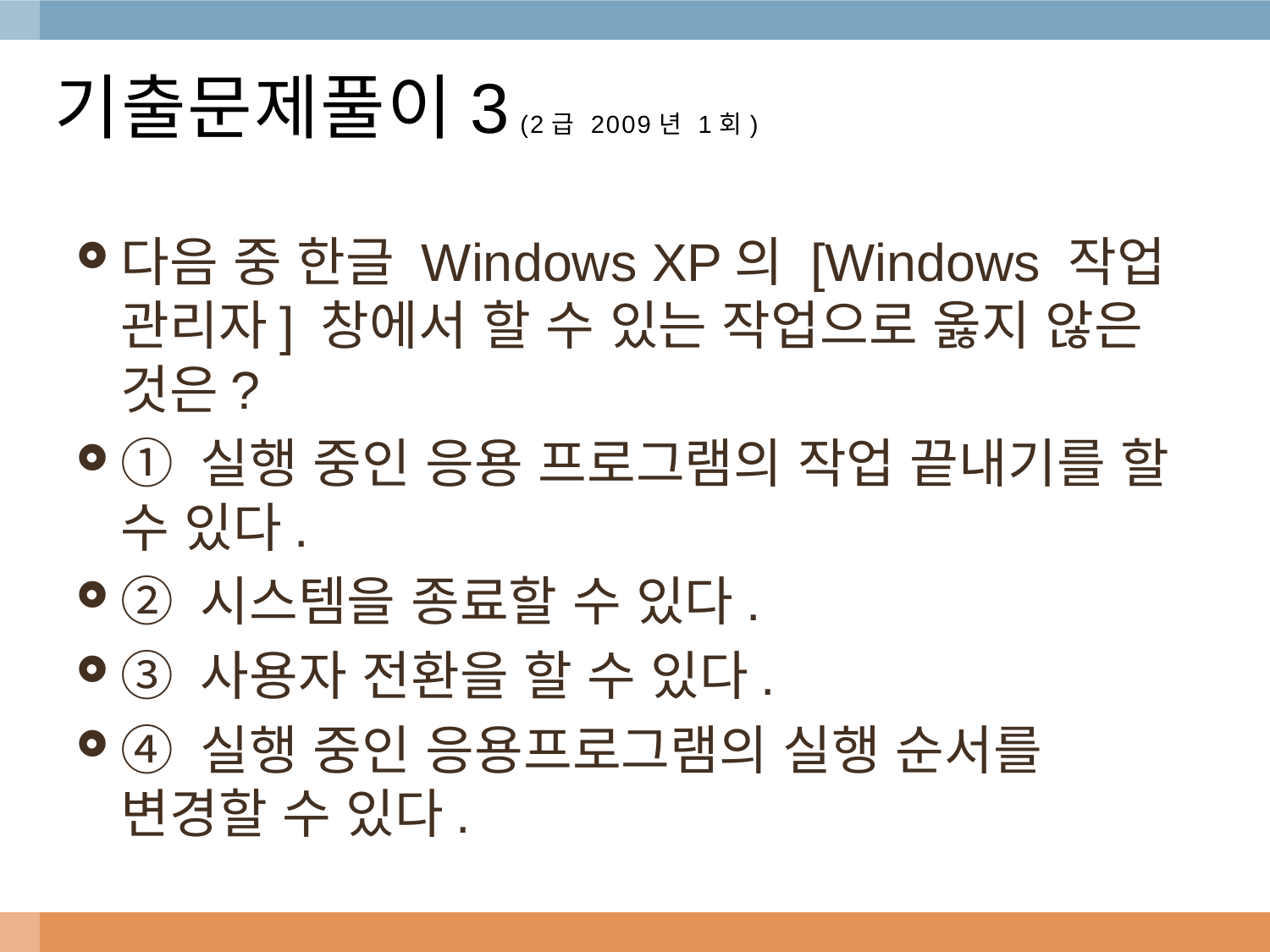

# 기출문제풀이3 (2급 2009년 1회)
다음 중 한글 Windows XP의 [Windows 작업 관리자] 창에서 할 수 있는 작업으로 옳지 않은 것은?
① 실행 중인 응용 프로그램의 작업 끝내기를 할 수 있다.
② 시스템을 종료할 수 있다.
③ 사용자 전환을 할 수 있다.
④ 실행 중인 응용프로그램의 실행 순서를 변경할 수 있다.